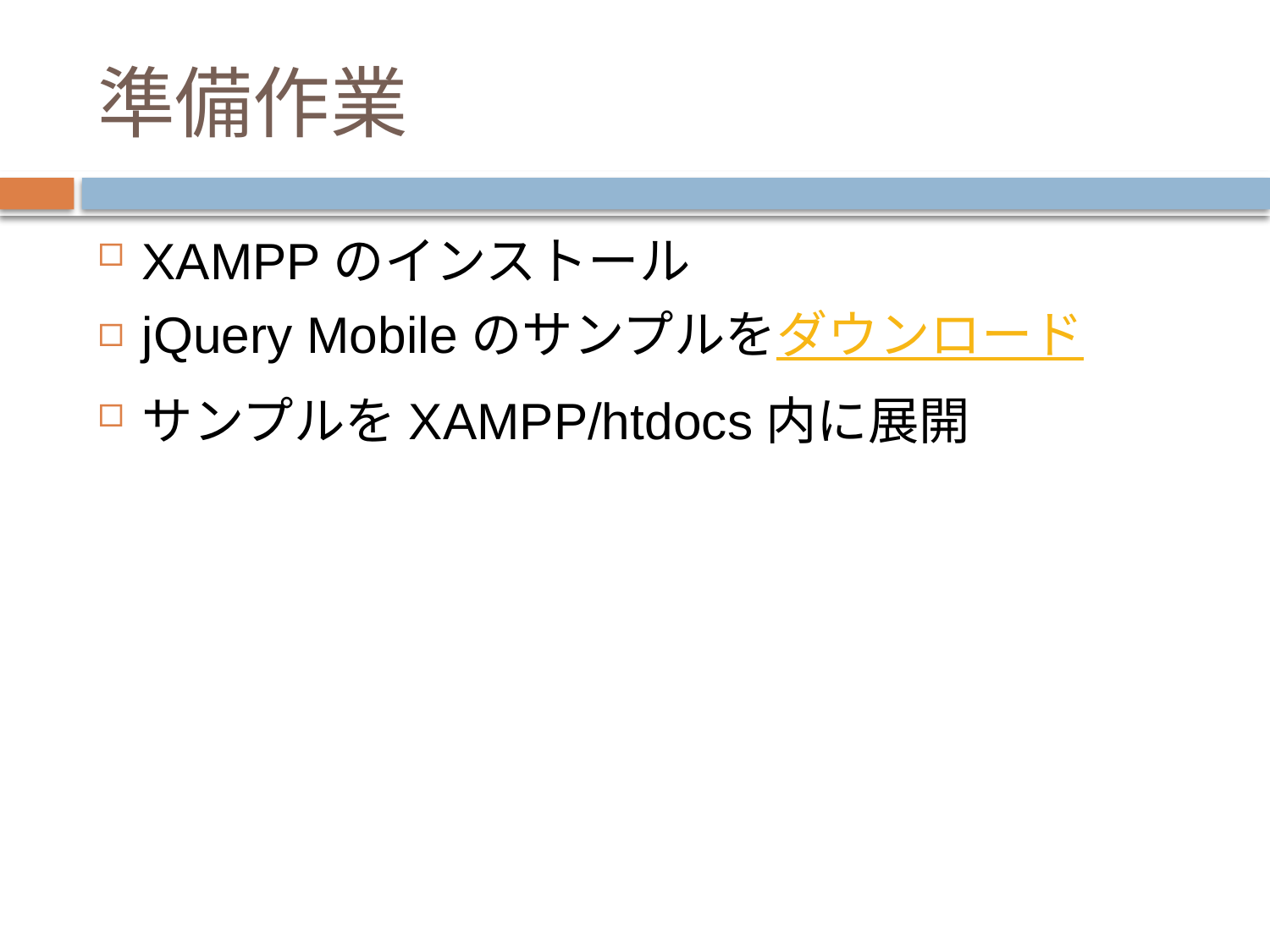

# 準備作業
XAMPPのインストール
jQuery Mobileのサンプルをダウンロード
サンプルをXAMPP/htdocs内に展開